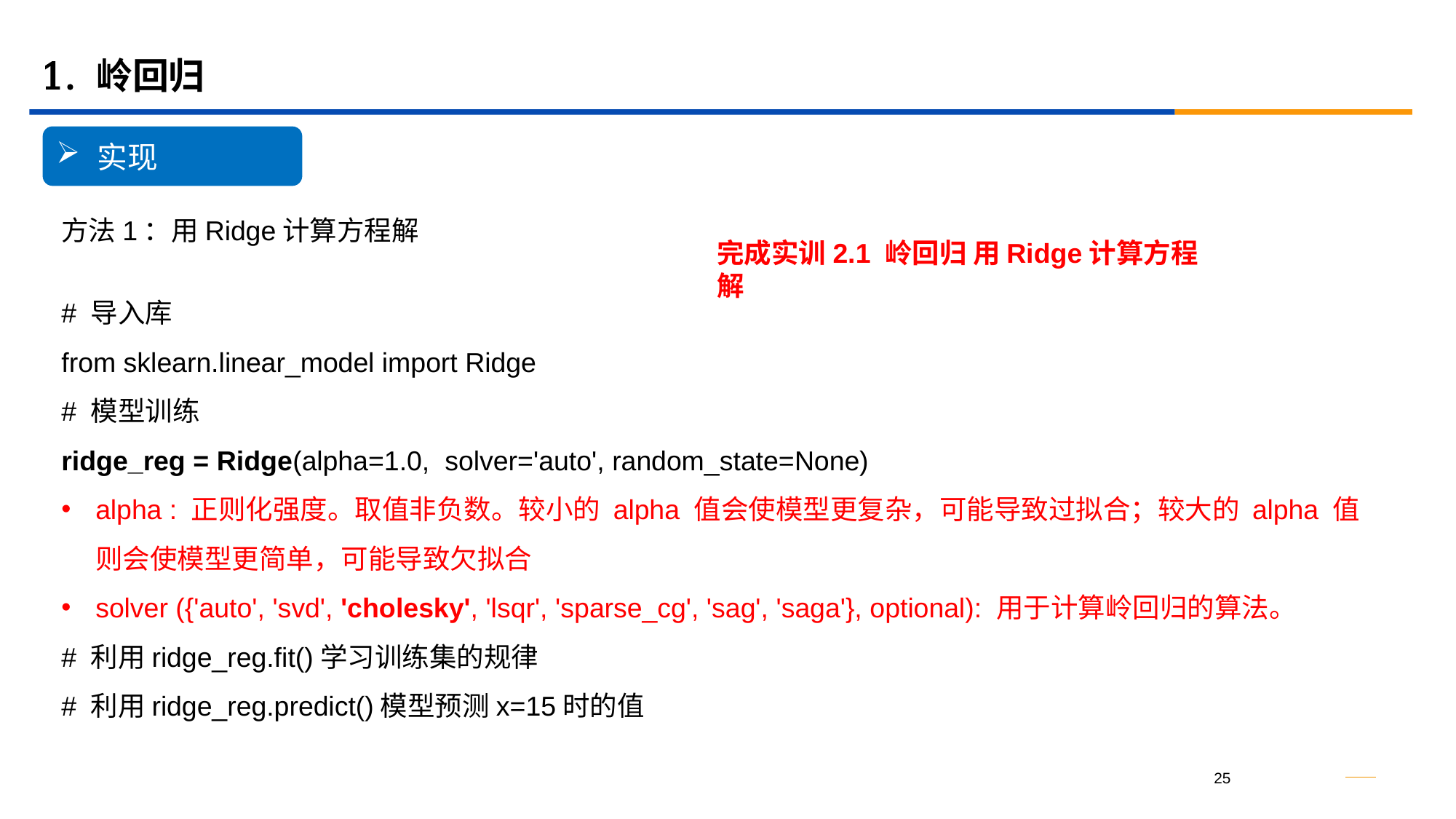

# 1. 岭回归
实现
方法1：用Ridge计算方程解
完成实训2.1 岭回归 用Ridge计算方程解
# 导入库
from sklearn.linear_model import Ridge
# 模型训练
ridge_reg = Ridge(alpha=1.0,  solver='auto', random_state=None)
alpha : 正则化强度。取值非负数。较小的 alpha 值会使模型更复杂，可能导致过拟合；较大的 alpha 值则会使模型更简单，可能导致欠拟合
solver ({'auto', 'svd', 'cholesky', 'lsqr', 'sparse_cg', 'sag', 'saga'}, optional): 用于计算岭回归的算法。
# 利用ridge_reg.fit()学习训练集的规律
# 利用ridge_reg.predict()模型预测x=15时的值